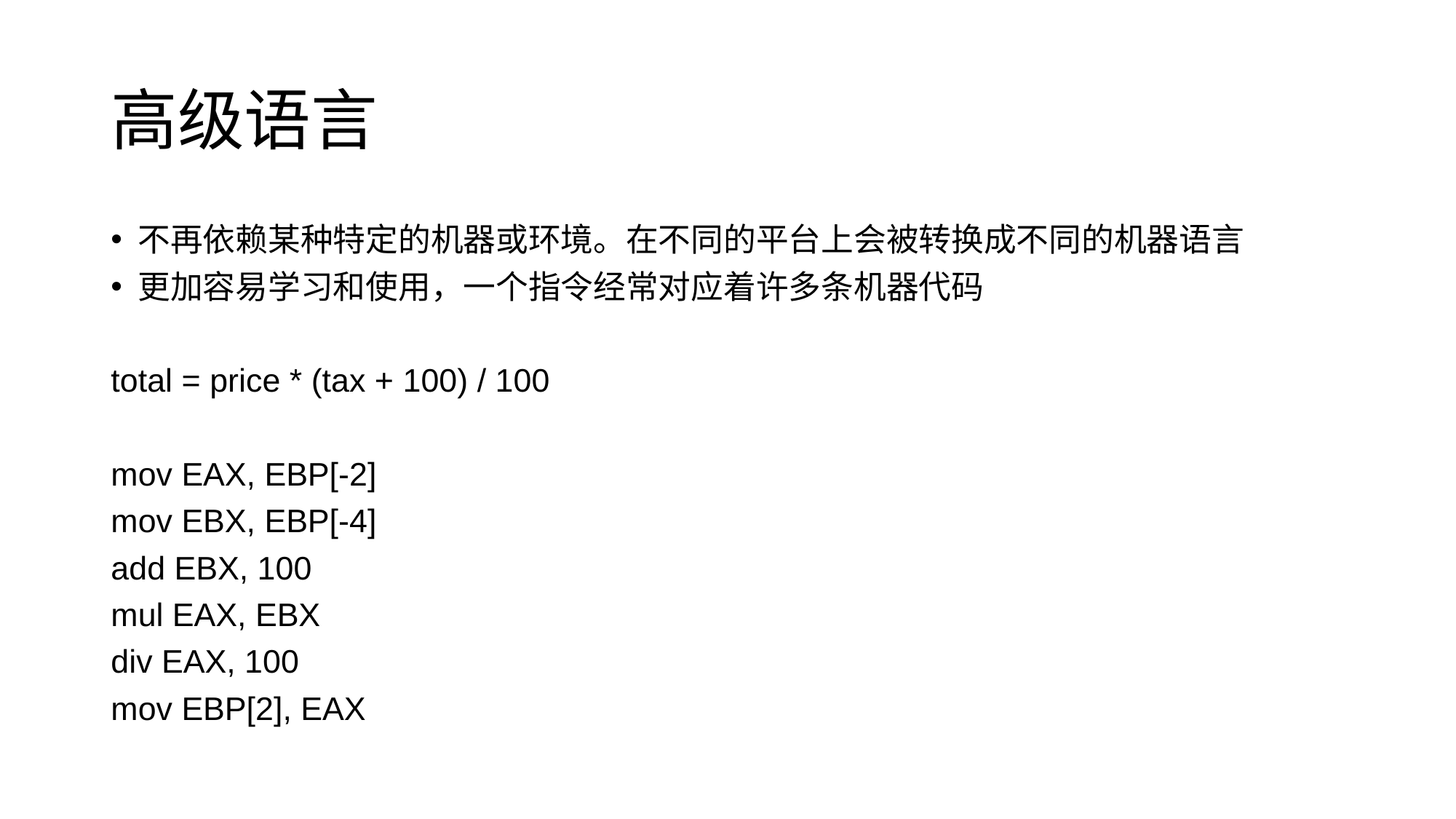

# 高级语言
不再依赖某种特定的机器或环境。在不同的平台上会被转换成不同的机器语言
更加容易学习和使用，一个指令经常对应着许多条机器代码

total = price * (tax + 100) / 100

mov EAX, EBP[-2]
mov EBX, EBP[-4]
add EBX, 100
mul EAX, EBX
div EAX, 100
mov EBP[2], EAX